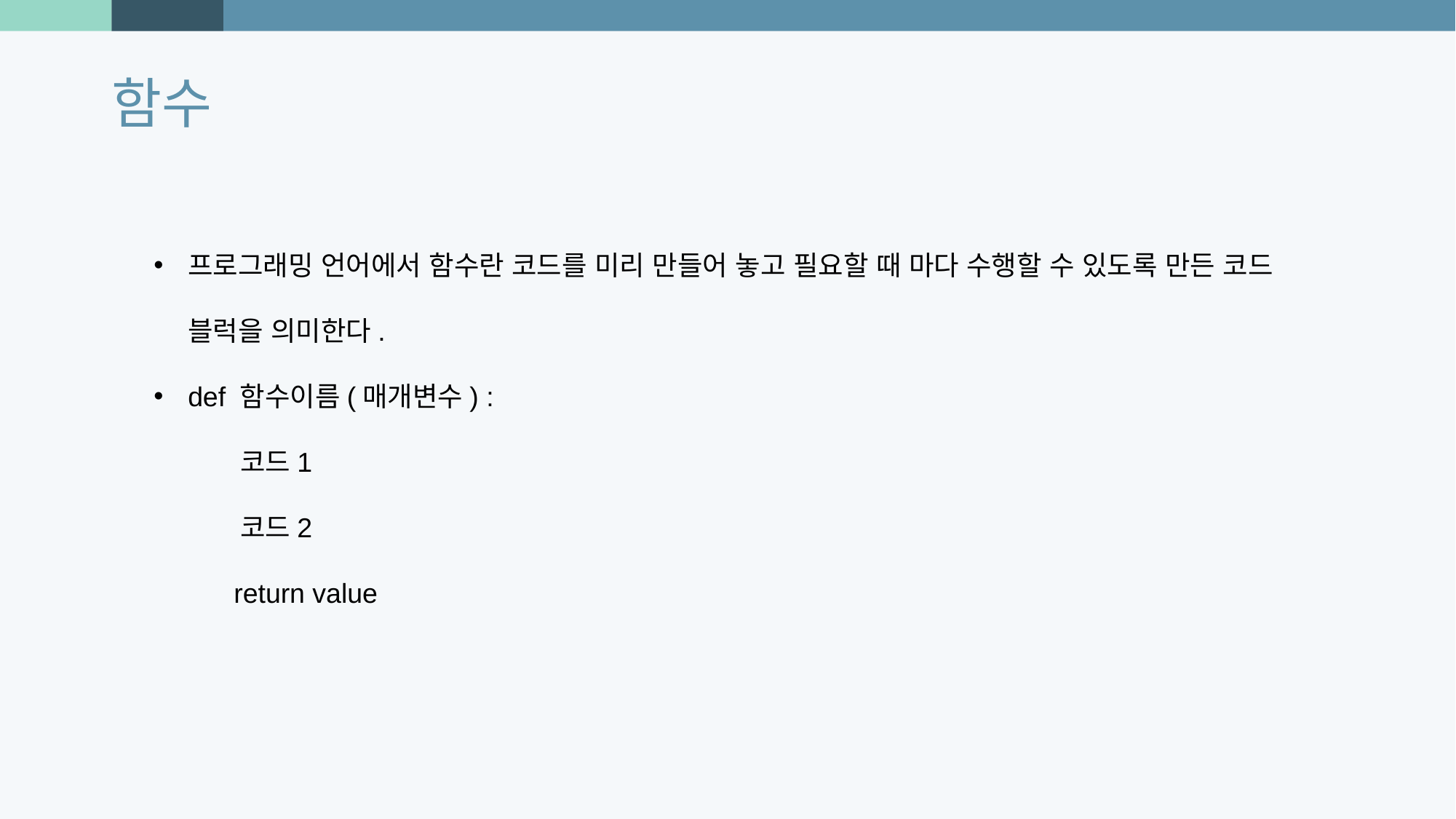

함수
프로그래밍 언어에서 함수란 코드를 미리 만들어 놓고 필요할 때 마다 수행할 수 있도록 만든 코드 블럭을 의미한다.
def 함수이름(매개변수) :
      코드1
      코드2
      return value

Photo by Joel Filipe on Unsplash